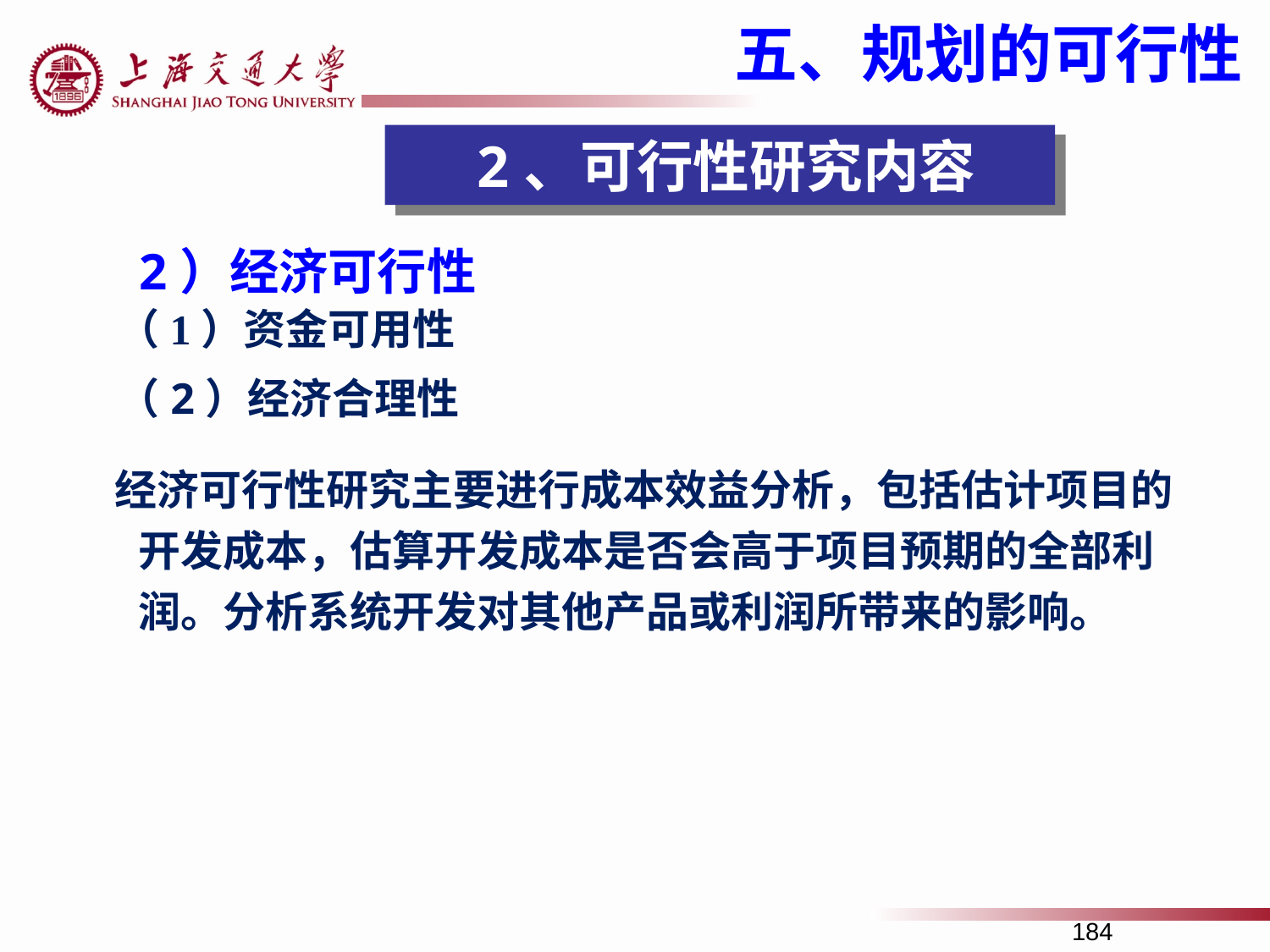

五、规划的可行性
2、可行性研究内容
2）经济可行性
（1）资金可用性
（2）经济合理性
   经济可行性研究主要进行成本效益分析，包括估计项目的开发成本，估算开发成本是否会高于项目预期的全部利润。分析系统开发对其他产品或利润所带来的影响。
184